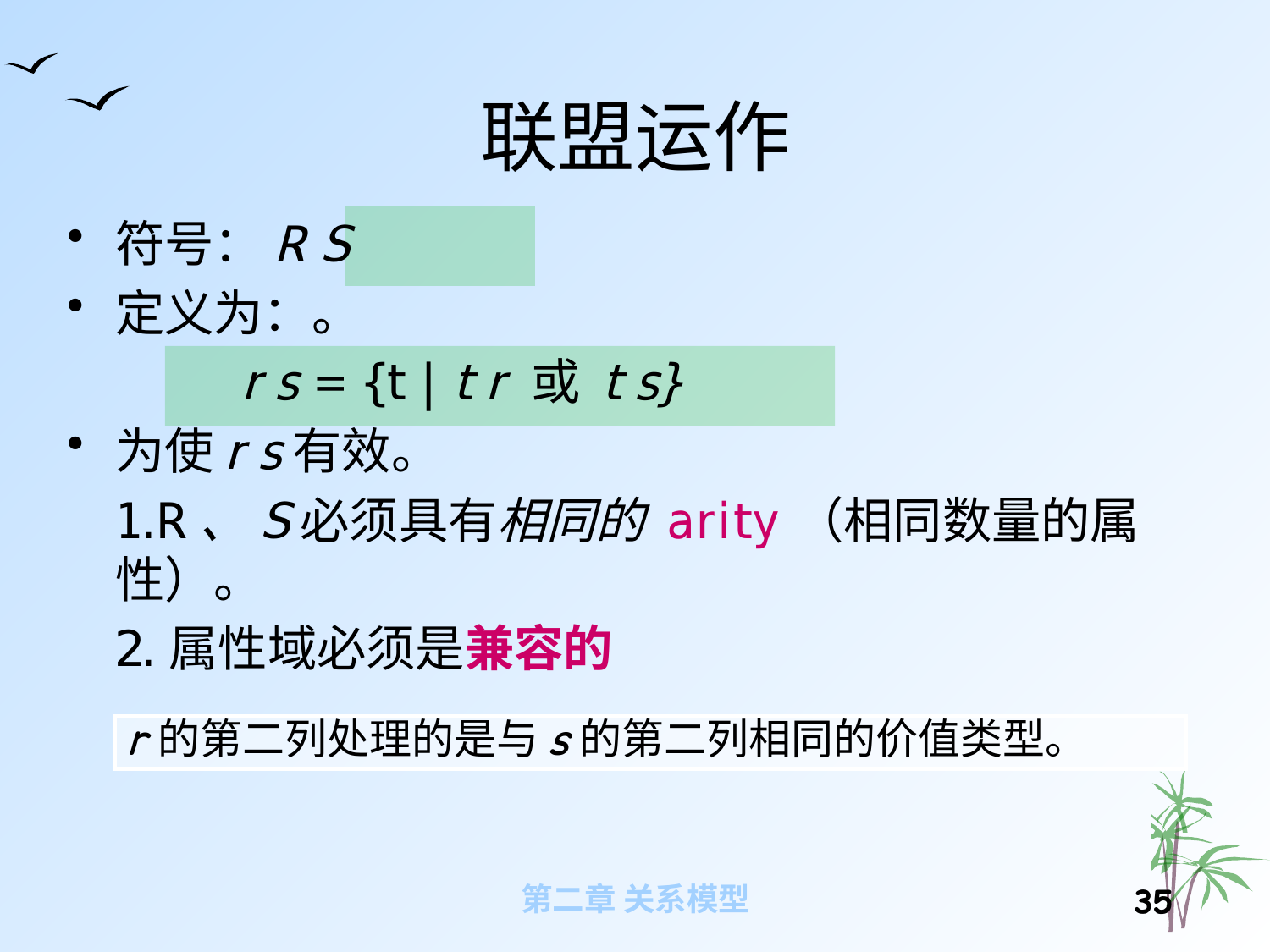

# 联盟运作
符号：R S
定义为：。
		r s = {t | t r 或 t s}
为使r s有效。
	1.R、S必须具有相同的 arity（相同数量的属性）。
	2.属性域必须是兼容的

r的第二列处理的是与s的第二列相同的价值类型。
第二章 关系模型
35